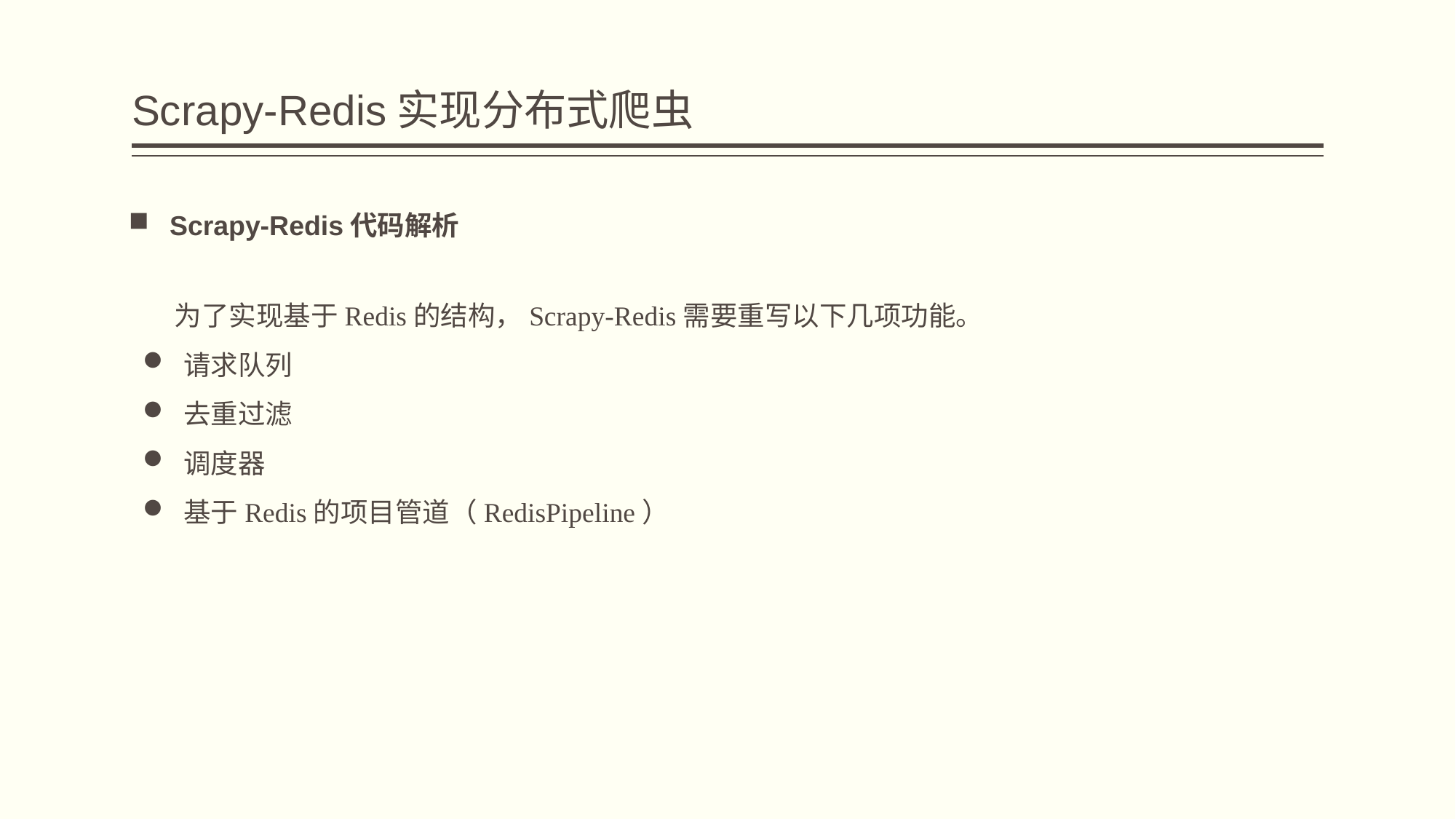

# Scrapy-Redis实现分布式爬虫
Scrapy-Redis代码解析
为了实现基于Redis的结构，Scrapy-Redis需要重写以下几项功能。
请求队列
去重过滤
调度器
基于Redis的项目管道（RedisPipeline）